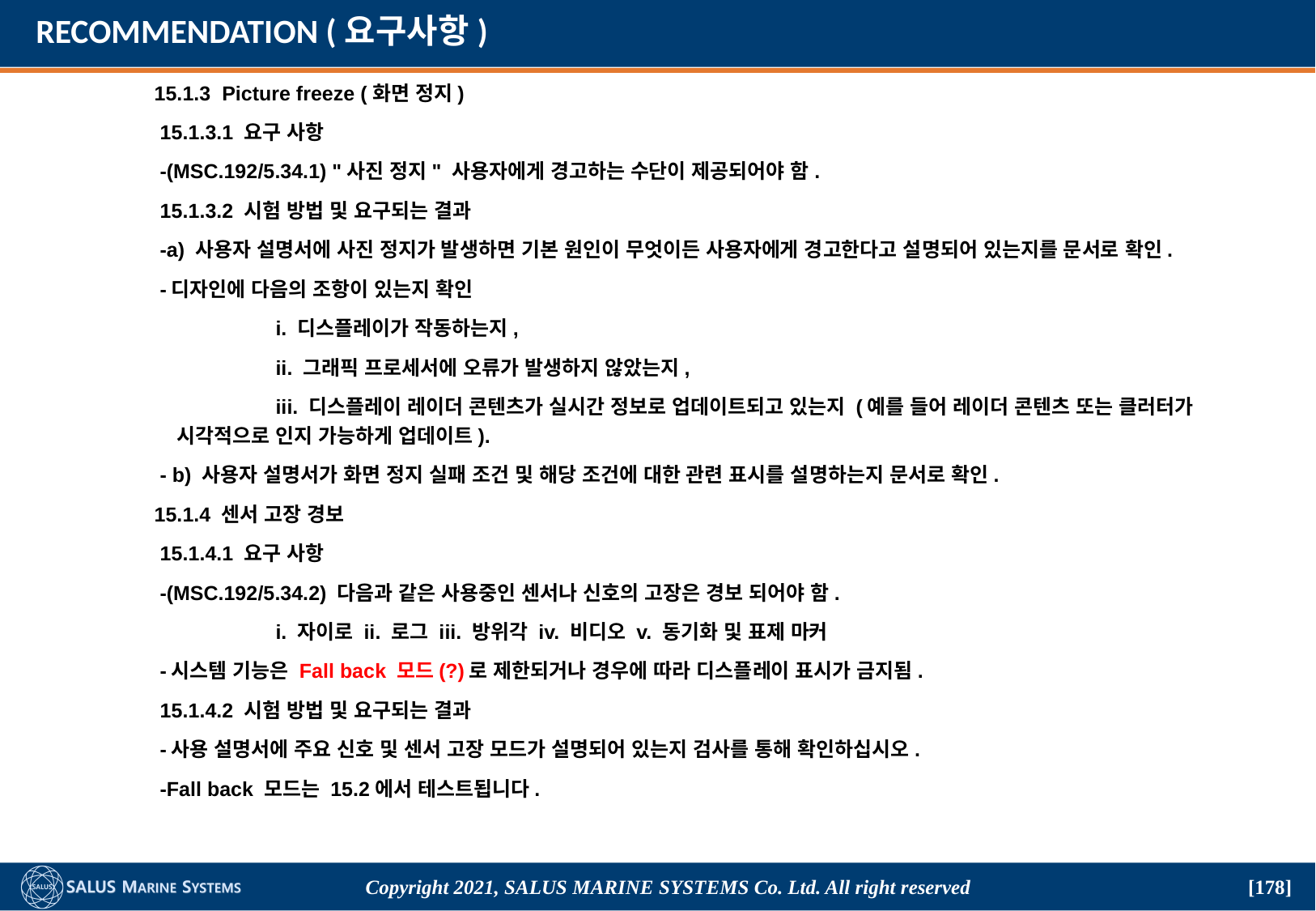

# RECOMMENDATION (요구사항)
	15.1.3  Picture freeze (화면 정지)
	 15.1.3.1 요구 사항
	 -(MSC.192/5.34.1) "사진 정지" 사용자에게 경고하는 수단이 제공되어야 함.
	 15.1.3.2 시험 방법 및 요구되는 결과
	 -a) 사용자 설명서에 사진 정지가 발생하면 기본 원인이 무엇이든 사용자에게 경고한다고 설명되어 있는지를 문서로 확인.
	 -디자인에 다음의 조항이 있는지 확인
	 	i. 디스플레이가 작동하는지,
		ii. 그래픽 프로세서에 오류가 발생하지 않았는지,
		iii. 디스플레이 레이더 콘텐츠가 실시간 정보로 업데이트되고 있는지 (예를 들어 레이더 콘텐츠 또는 클러터가 		    시각적으로 인지 가능하게 업데이트).
	 - b) 사용자 설명서가 화면 정지 실패 조건 및 해당 조건에 대한 관련 표시를 설명하는지 문서로 확인.
	15.1.4 센서 고장 경보
	 15.1.4.1 요구 사항
	 -(MSC.192/5.34.2) 다음과 같은 사용중인 센서나 신호의 고장은 경보 되어야 함.
		i. 자이로 ii. 로그 iii. 방위각 iv. 비디오 v. 동기화 및 표제 마커
	 -시스템 기능은 Fall back 모드(?)로 제한되거나 경우에 따라 디스플레이 표시가 금지됨.
	 15.1.4.2 시험 방법 및 요구되는 결과
	 -사용 설명서에 주요 신호 및 센서 고장 모드가 설명되어 있는지 검사를 통해 확인하십시오.
	 -Fall back 모드는 15.2에서 테스트됩니다.
Copyright 2021, SALUS Marine Systems Co. Ltd. All right reserved
[178]